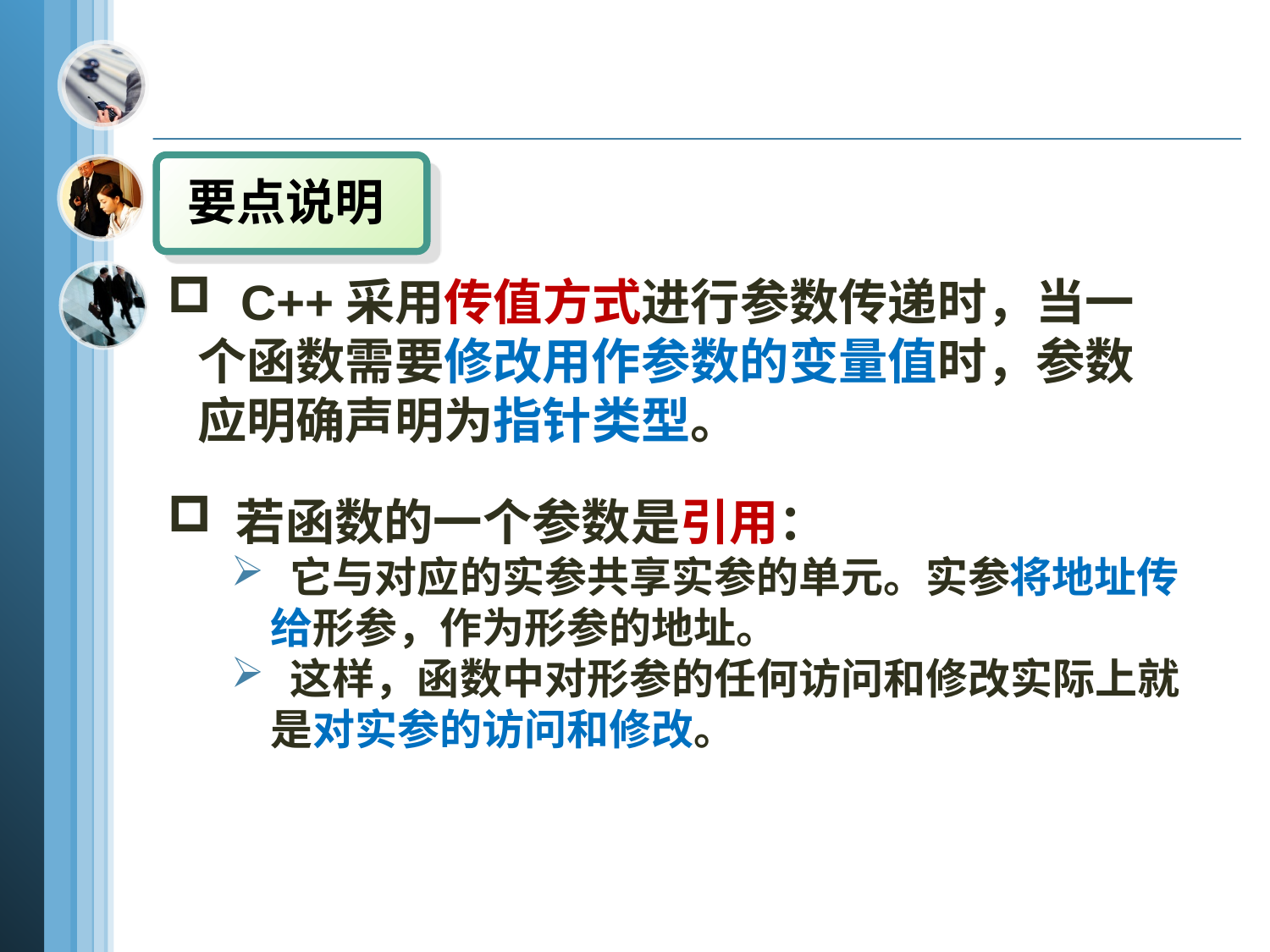

要点说明
  C++采用传值方式进行参数传递时，当一个函数需要修改用作参数的变量值时，参数应明确声明为指针类型。
 若函数的一个参数是引用：
 它与对应的实参共享实参的单元。实参将地址传给形参，作为形参的地址。
 这样，函数中对形参的任何访问和修改实际上就是对实参的访问和修改。